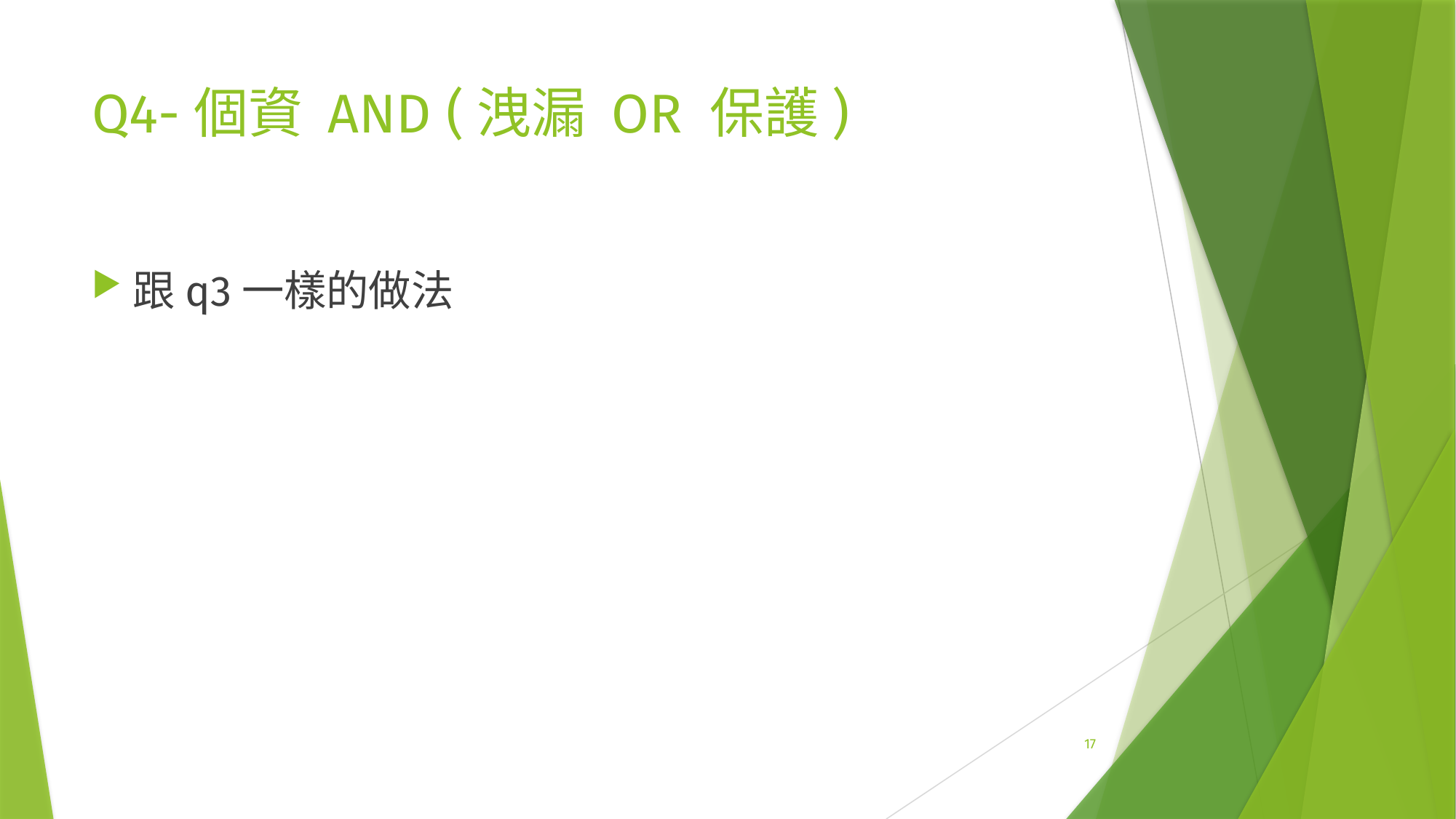

# Q4-個資 AND (洩漏 OR 保護)
跟q3一樣的做法
17